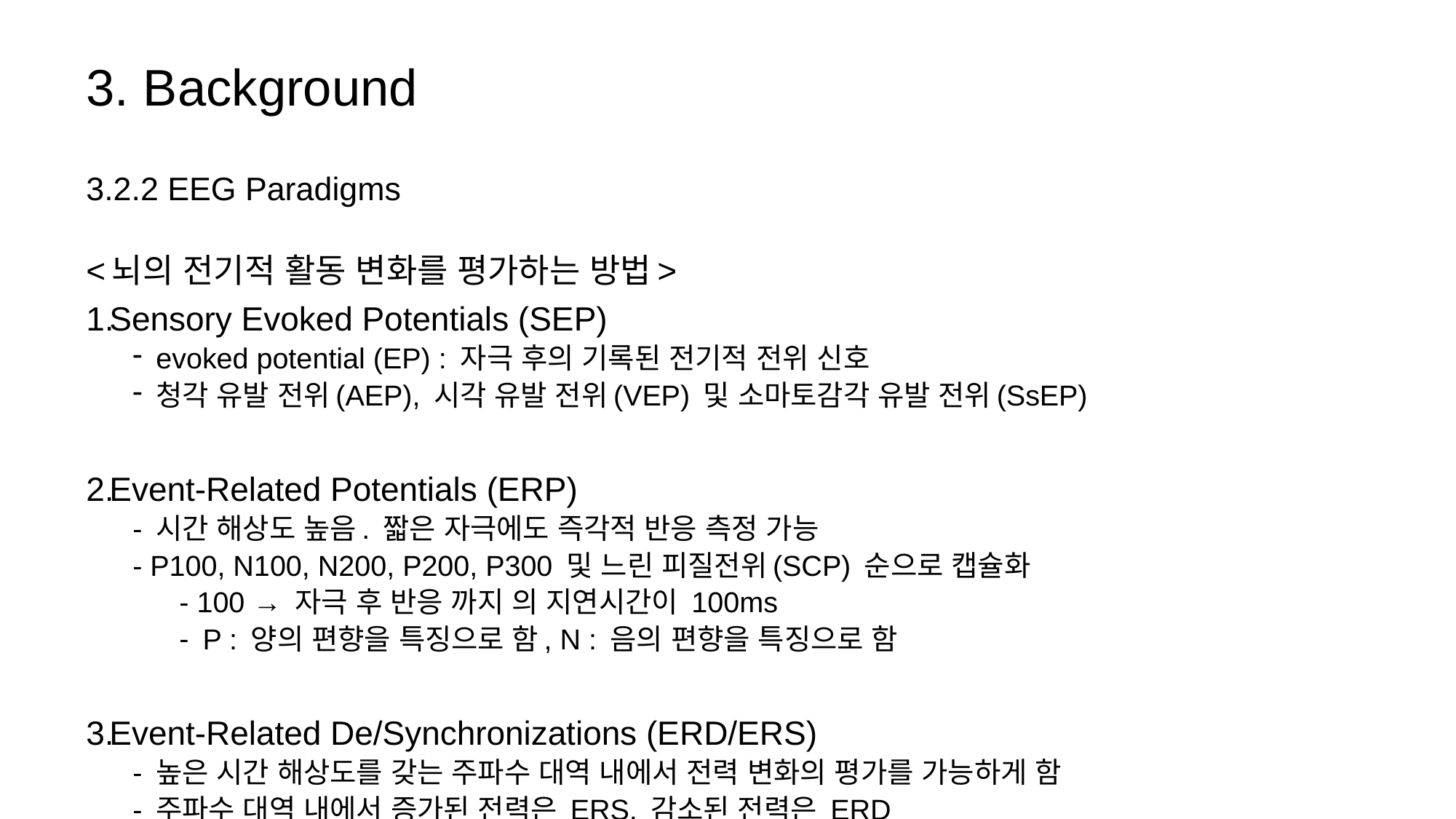

# 3. Background 3.2.2 EEG Paradigms
<뇌의 전기적 활동 변화를 평가하는 방법>
Sensory Evoked Potentials (SEP)
evoked potential (EP) : 자극 후의 기록된 전기적 전위 신호
청각 유발 전위(AEP), 시각 유발 전위(VEP) 및 소마토감각 유발 전위(SsEP)

Event-Related Potentials (ERP)
- 시간 해상도 높음. 짧은 자극에도 즉각적 반응 측정 가능
- P100, N100, N200, P200, P300 및 느린 피질전위(SCP) 순으로 캡슐화
- 100 → 자극 후 반응 까지 의 지연시간이 100ms
P : 양의 편향을 특징으로 함, N : 음의 편향을 특징으로 함

Event-Related De/Synchronizations (ERD/ERS)
- 높은 시간 해상도를 갖는 주파수 대역 내에서 전력 변화의 평가를 가능하게 함
- 주파수 대역 내에서 증가된 전력은 ERS, 감소된 전력은 ERD